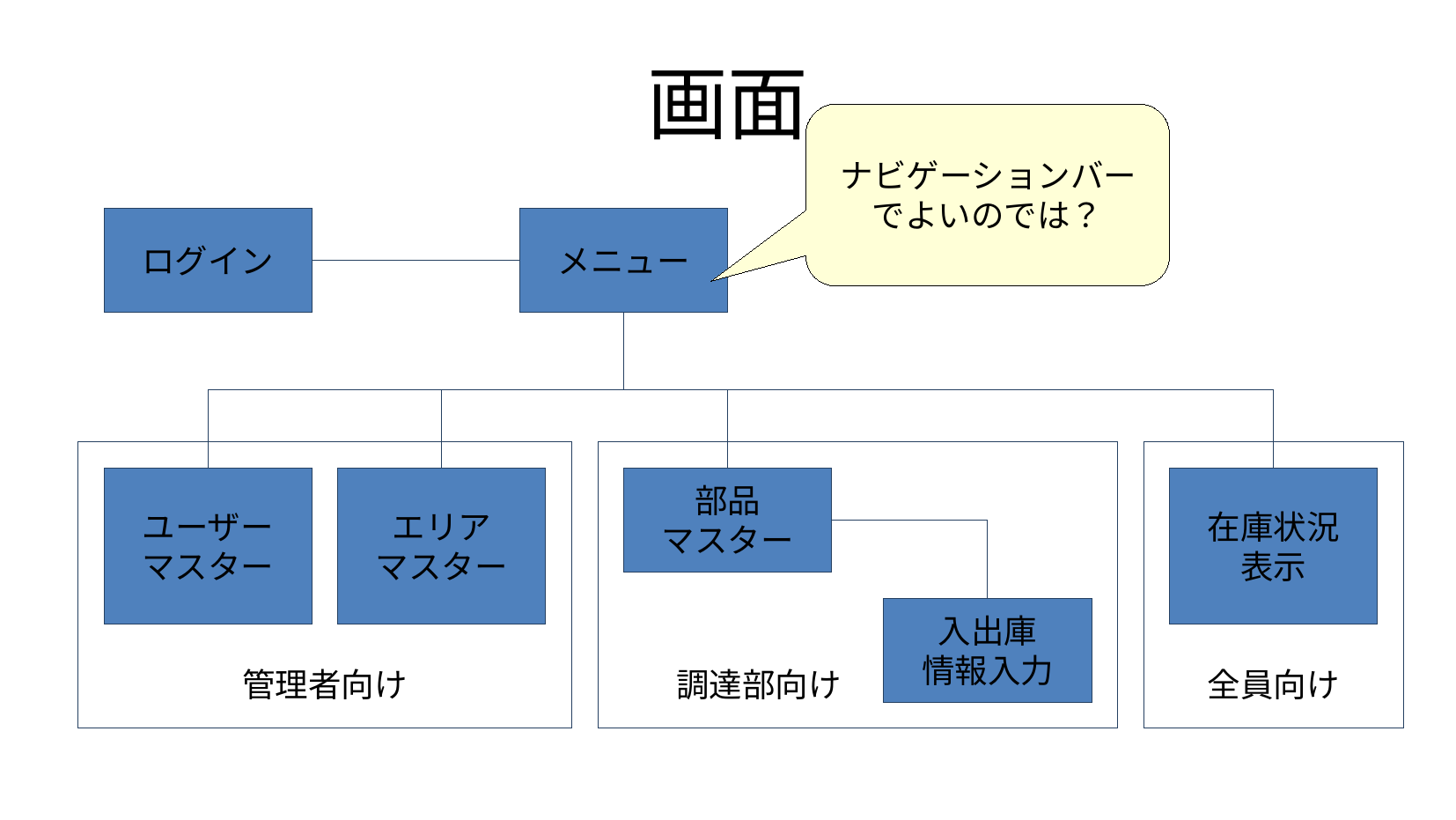

# 画面
ナビゲーションバーでよいのでは？
ログイン
メニュー

管理者向け

調達部向け

全員向け
ユーザー
マスター
エリア
マスター
部品
マスター
在庫状況
表示
入出庫
情報入力